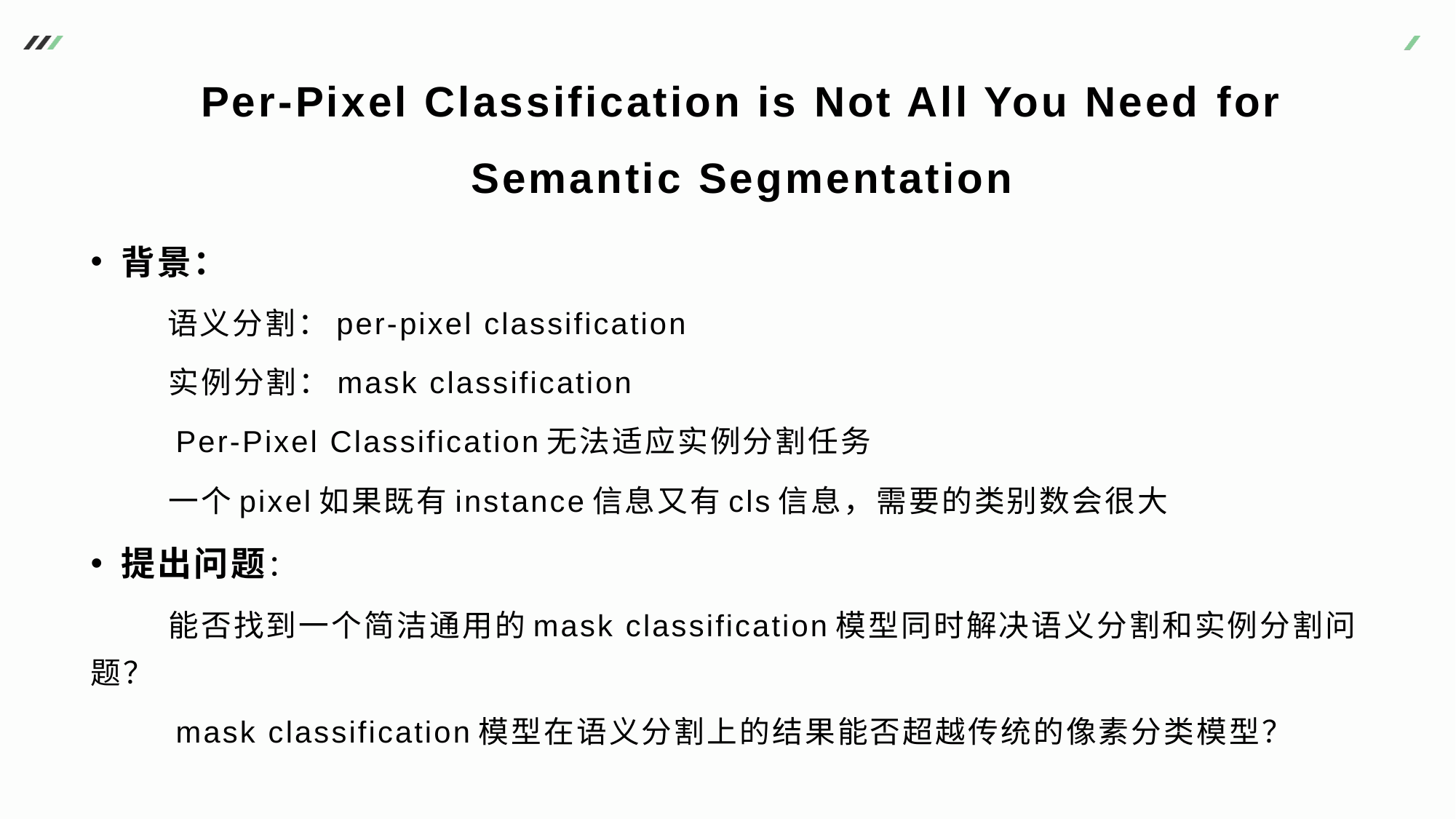

# Per-Pixel Classification is Not All You Need for Semantic Segmentation
背景：
        语义分割：per-pixel classification
        实例分割：mask classification
        Per-Pixel Classification无法适应实例分割任务
        一个pixel如果既有instance信息又有cls信息，需要的类别数会很大
提出问题：
        能否找到一个简洁通用的mask classification模型同时解决语义分割和实例分割问题？
        mask classification模型在语义分割上的结果能否超越传统的像素分类模型？